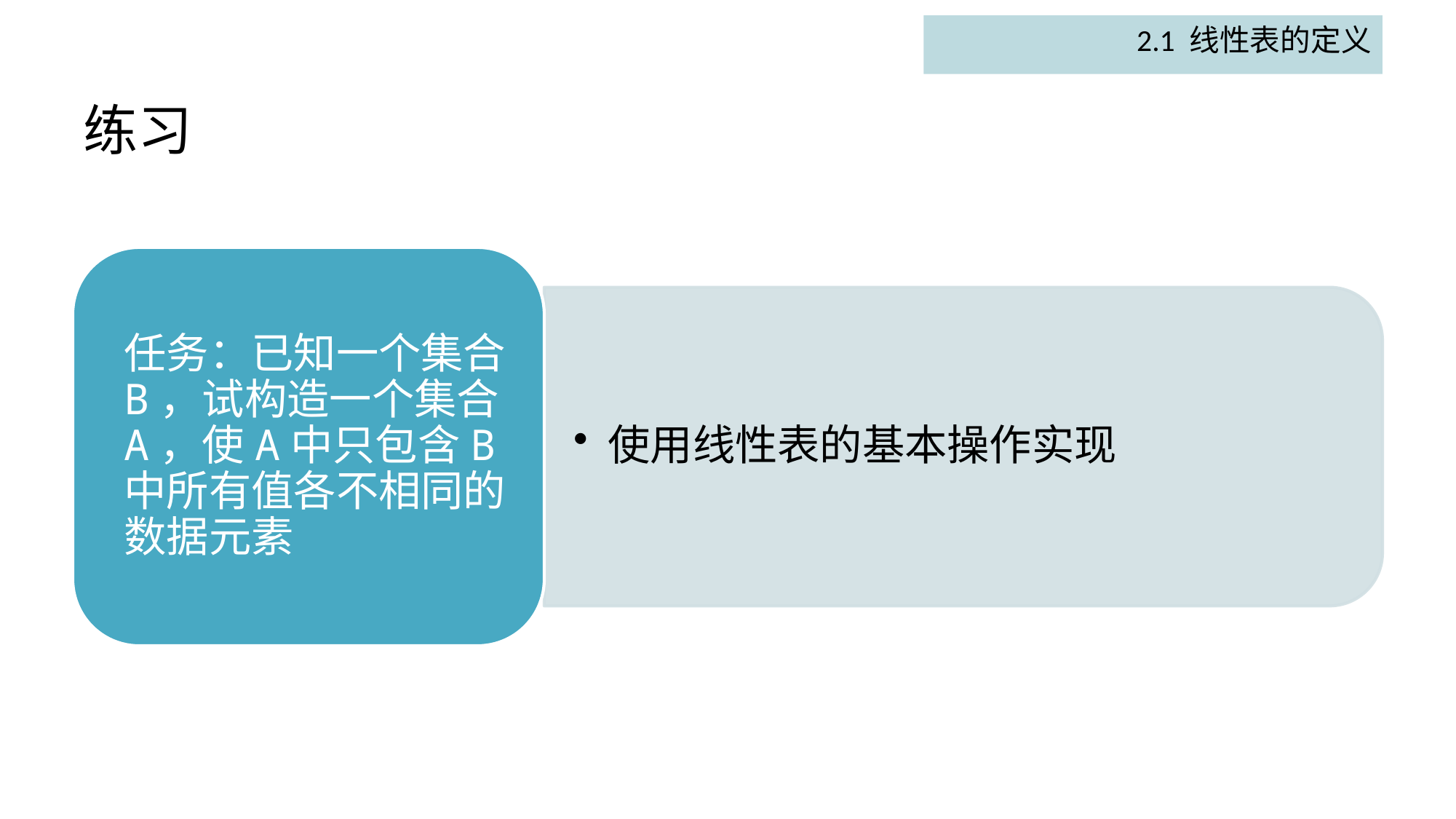

2.1 线性表的定义

# 练习
使用线性表的基本操作实现
任务：已知一个集合B，试构造一个集合A，使A中只包含B中所有值各不相同的数据元素